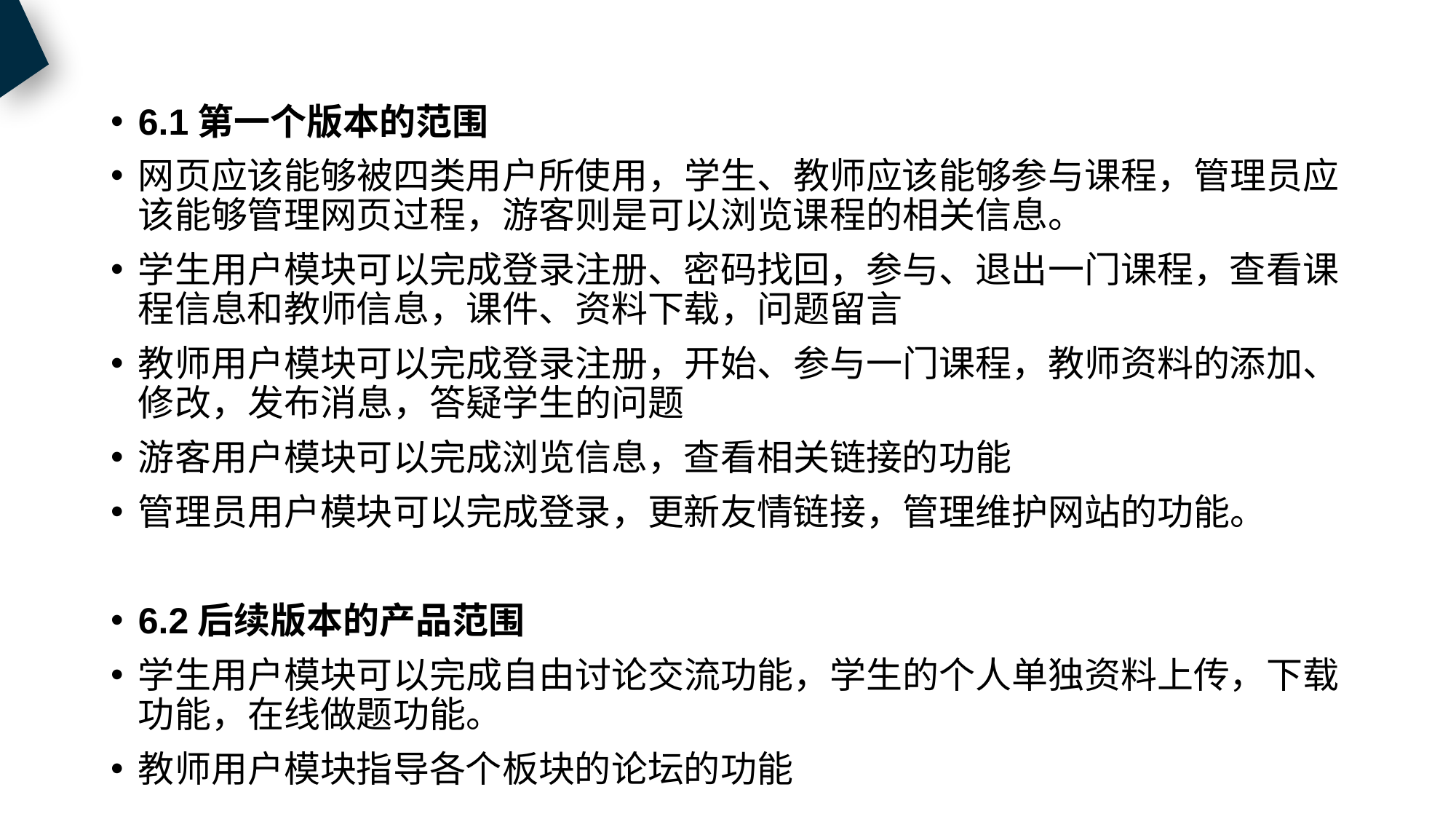

6.1第一个版本的范围
网页应该能够被四类用户所使用，学生、教师应该能够参与课程，管理员应该能够管理网页过程，游客则是可以浏览课程的相关信息。
学生用户模块可以完成登录注册、密码找回，参与、退出一门课程，查看课程信息和教师信息，课件、资料下载，问题留言
教师用户模块可以完成登录注册，开始、参与一门课程，教师资料的添加、修改，发布消息，答疑学生的问题
游客用户模块可以完成浏览信息，查看相关链接的功能
管理员用户模块可以完成登录，更新友情链接，管理维护网站的功能。

6.2后续版本的产品范围
学生用户模块可以完成自由讨论交流功能，学生的个人单独资料上传，下载功能，在线做题功能。
教师用户模块指导各个板块的论坛的功能